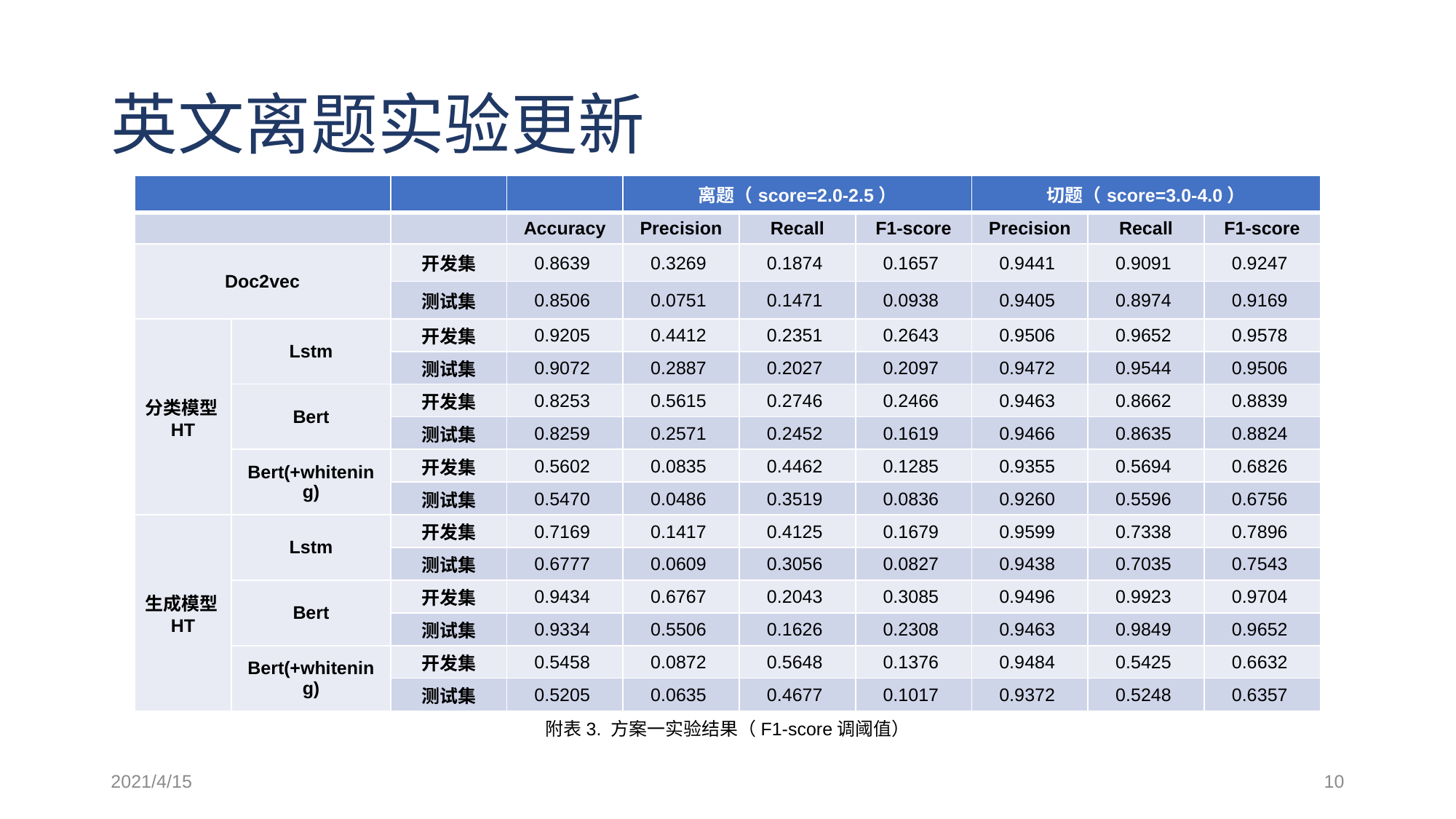

# 英文离题实验更新
|  |  |  |  | 离题（score=2.0-2.5） |  |  | 切题（score=3.0-4.0） |  |  |
| --- | --- | --- | --- | --- | --- | --- | --- | --- | --- |
|  |  |  | Accuracy | Precision | Recall | F1-score | Precision | Recall | F1-score |
| Doc2vec |  | 开发集 | 0.8639 | 0.3269 | 0.1874 | 0.1657 | 0.9441 | 0.9091 | 0.9247 |
|  |  | 测试集 | 0.8506 | 0.0751 | 0.1471 | 0.0938 | 0.9405 | 0.8974 | 0.9169 |
| 分类模型HT | Lstm | 开发集 | 0.9205 | 0.4412 | 0.2351 | 0.2643 | 0.9506 | 0.9652 | 0.9578 |
|  |  | 测试集 | 0.9072 | 0.2887 | 0.2027 | 0.2097 | 0.9472 | 0.9544 | 0.9506 |
|  | Bert | 开发集 | 0.8253 | 0.5615 | 0.2746 | 0.2466 | 0.9463 | 0.8662 | 0.8839 |
|  |  | 测试集 | 0.8259 | 0.2571 | 0.2452 | 0.1619 | 0.9466 | 0.8635 | 0.8824 |
|  | Bert(+whitening) | 开发集 | 0.5602 | 0.0835 | 0.4462 | 0.1285 | 0.9355 | 0.5694 | 0.6826 |
|  |  | 测试集 | 0.5470 | 0.0486 | 0.3519 | 0.0836 | 0.9260 | 0.5596 | 0.6756 |
| 生成模型HT | Lstm | 开发集 | 0.7169 | 0.1417 | 0.4125 | 0.1679 | 0.9599 | 0.7338 | 0.7896 |
|  |  | 测试集 | 0.6777 | 0.0609 | 0.3056 | 0.0827 | 0.9438 | 0.7035 | 0.7543 |
|  | Bert | 开发集 | 0.9434 | 0.6767 | 0.2043 | 0.3085 | 0.9496 | 0.9923 | 0.9704 |
|  |  | 测试集 | 0.9334 | 0.5506 | 0.1626 | 0.2308 | 0.9463 | 0.9849 | 0.9652 |
|  | Bert(+whitening) | 开发集 | 0.5458 | 0.0872 | 0.5648 | 0.1376 | 0.9484 | 0.5425 | 0.6632 |
|  |  | 测试集 | 0.5205 | 0.0635 | 0.4677 | 0.1017 | 0.9372 | 0.5248 | 0.6357 |
附表3. 方案一实验结果（F1-score调阈值）
2021/4/15
10